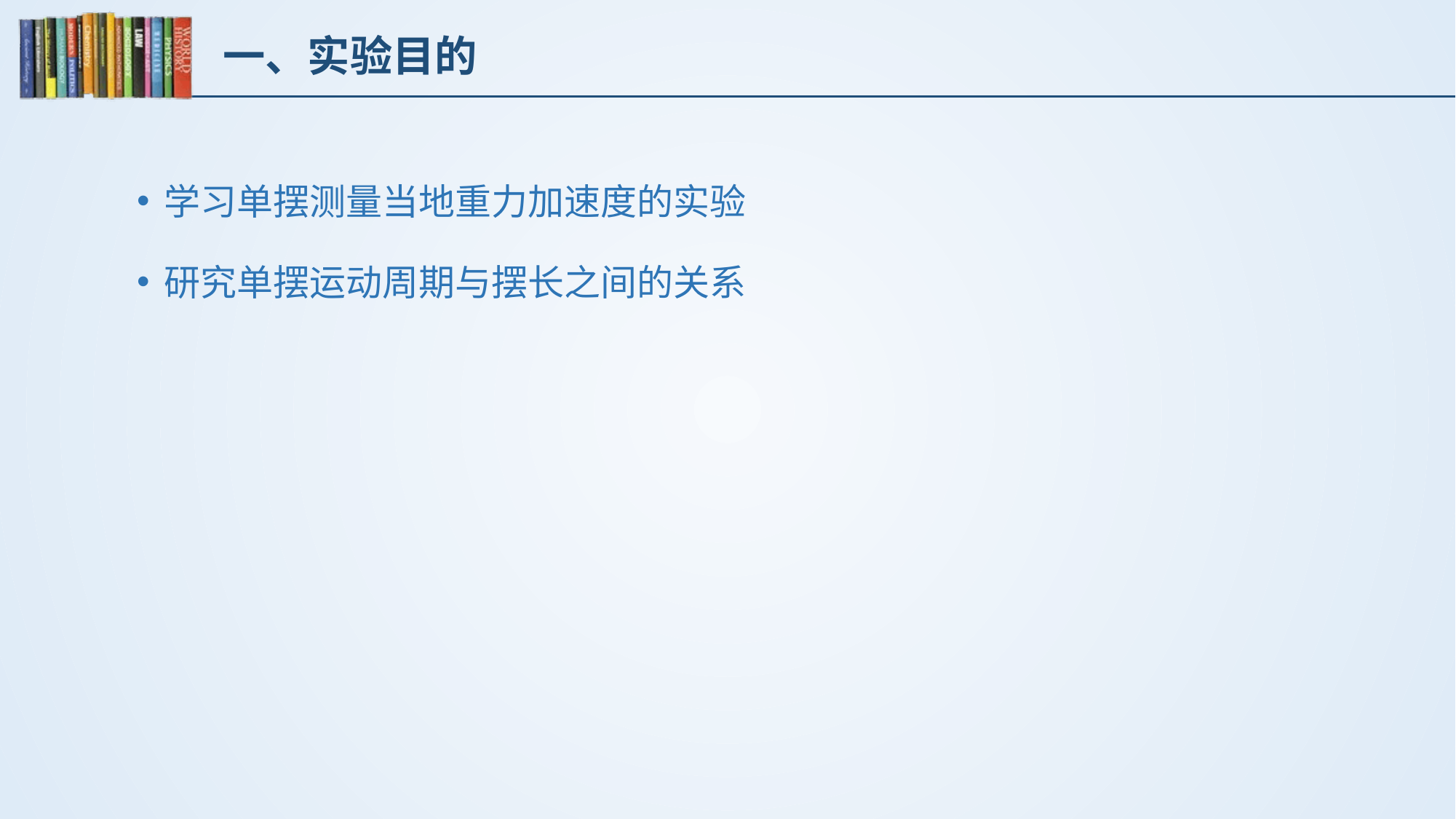

# 一、实验目的
学习单摆测量当地重力加速度的实验
研究单摆运动周期与摆长之间的关系